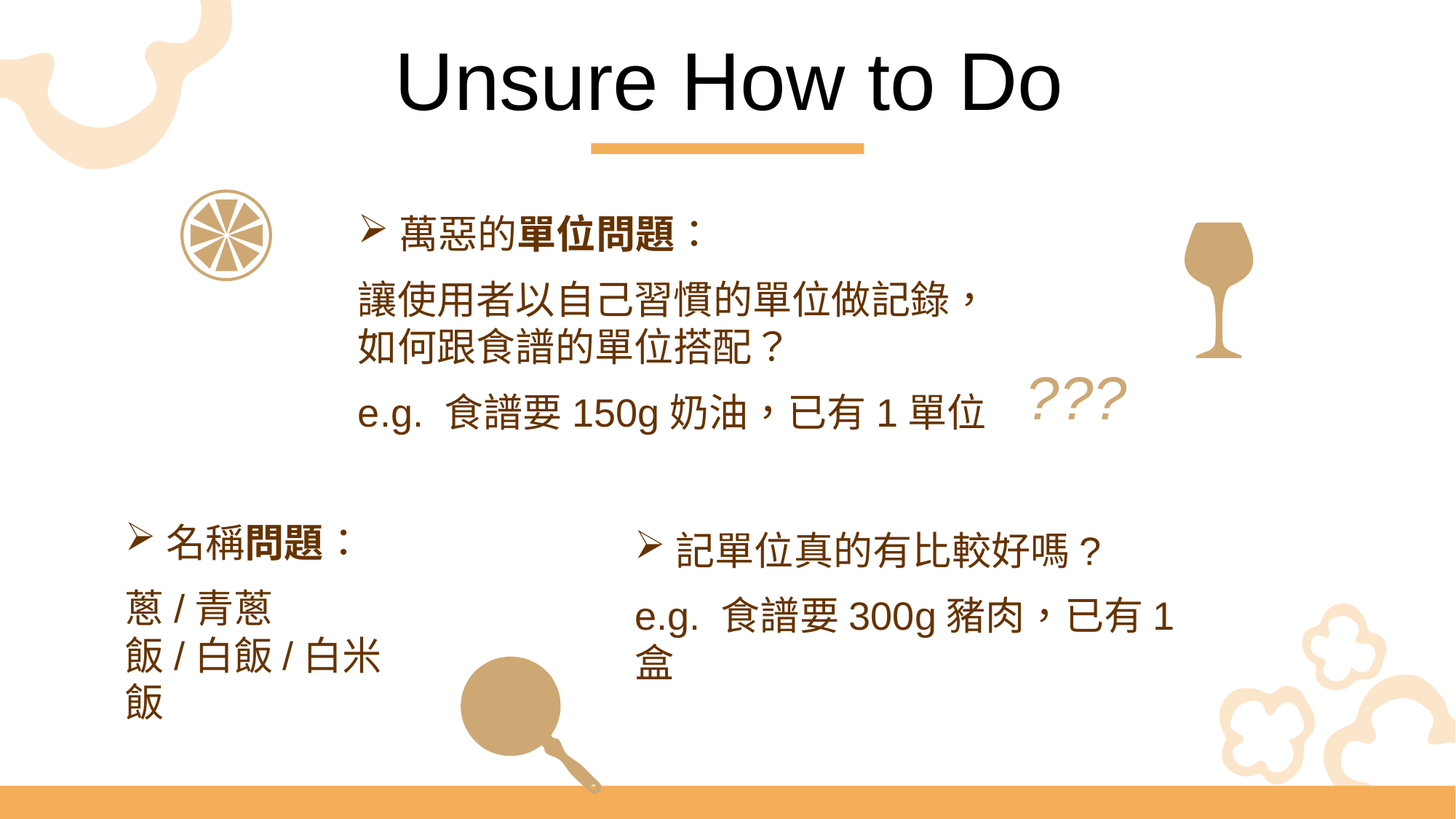

Unsure How to Do

萬惡的單位問題：
讓使用者以自己習慣的單位做記錄，
如何跟食譜的單位搭配？
e.g. 食譜要150g奶油，已有1單位

???
名稱問題：
蔥/青蔥
飯/白飯/白米飯
記單位真的有比較好嗎?
e.g. 食譜要300g豬肉，已有1盒